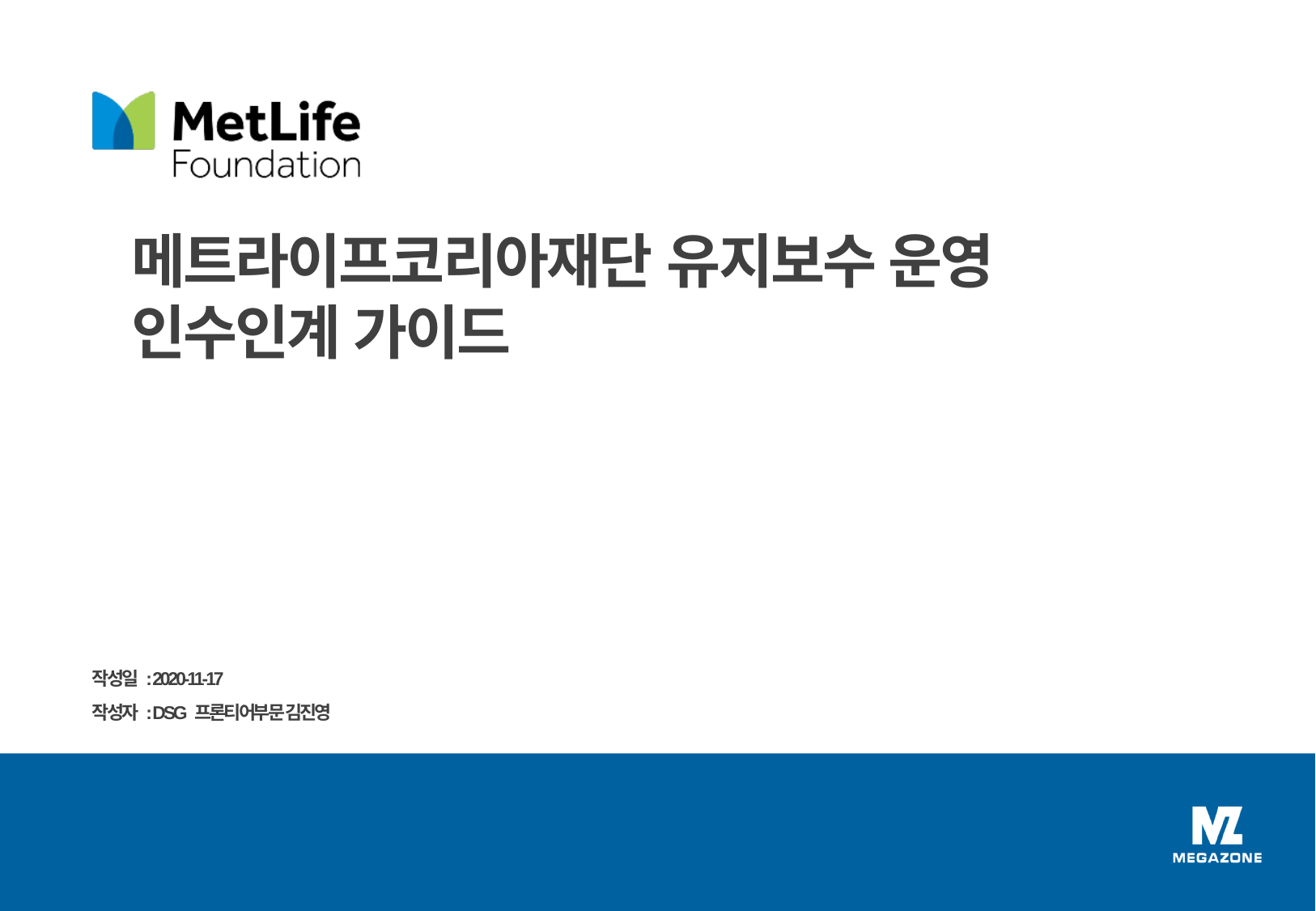

메트라이프코리아재단 유지보수 운영
인수인계 가이드
작성일 : 2020-11-17
작성자 : DSG 프론티어부문 김진영